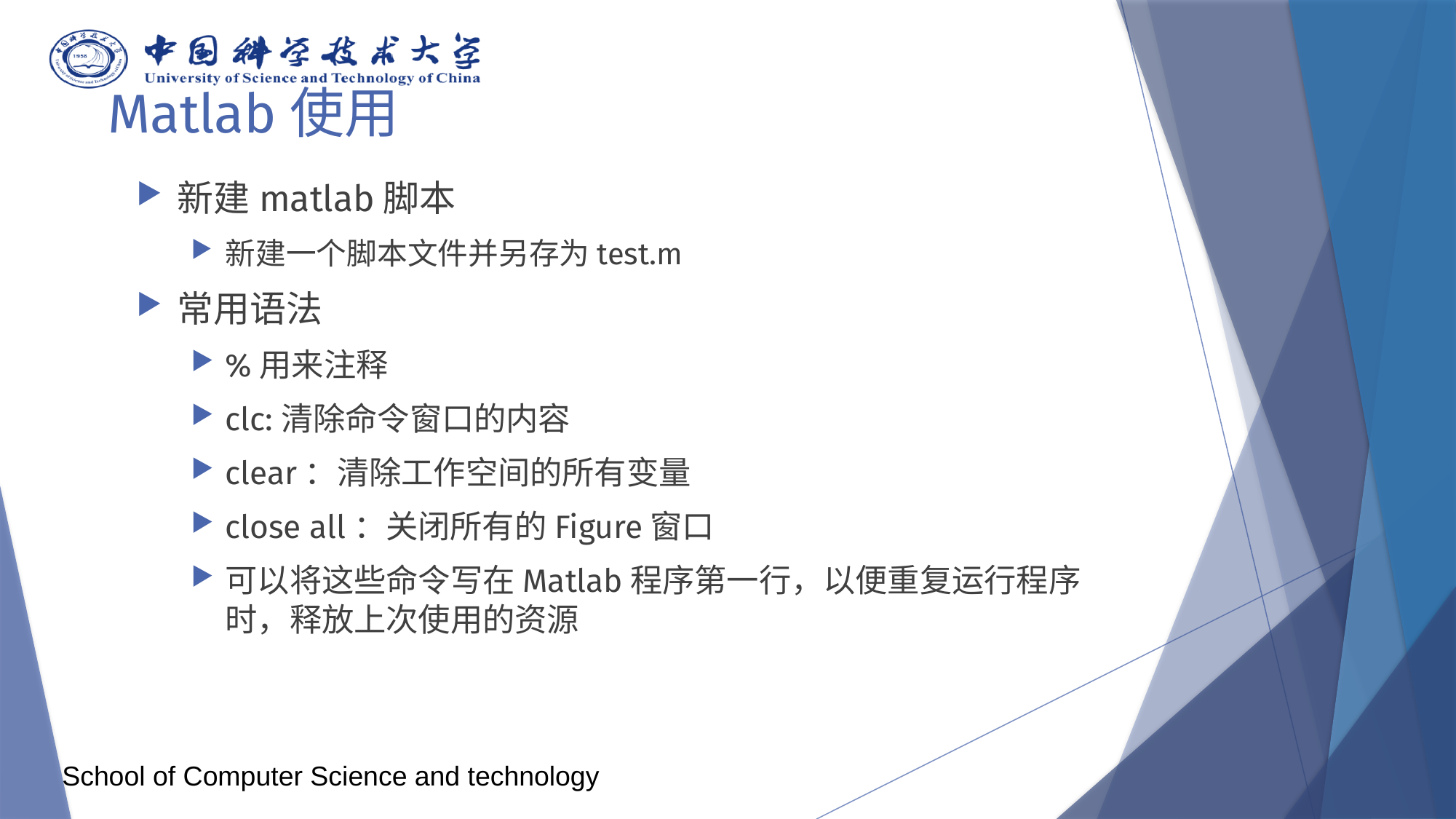

# Matlab使用
新建matlab脚本
新建一个脚本文件并另存为test.m
常用语法
%用来注释
clc:清除命令窗口的内容
clear：清除工作空间的所有变量
close all：关闭所有的Figure窗口
可以将这些命令写在Matlab程序第一行，以便重复运行程序时，释放上次使用的资源